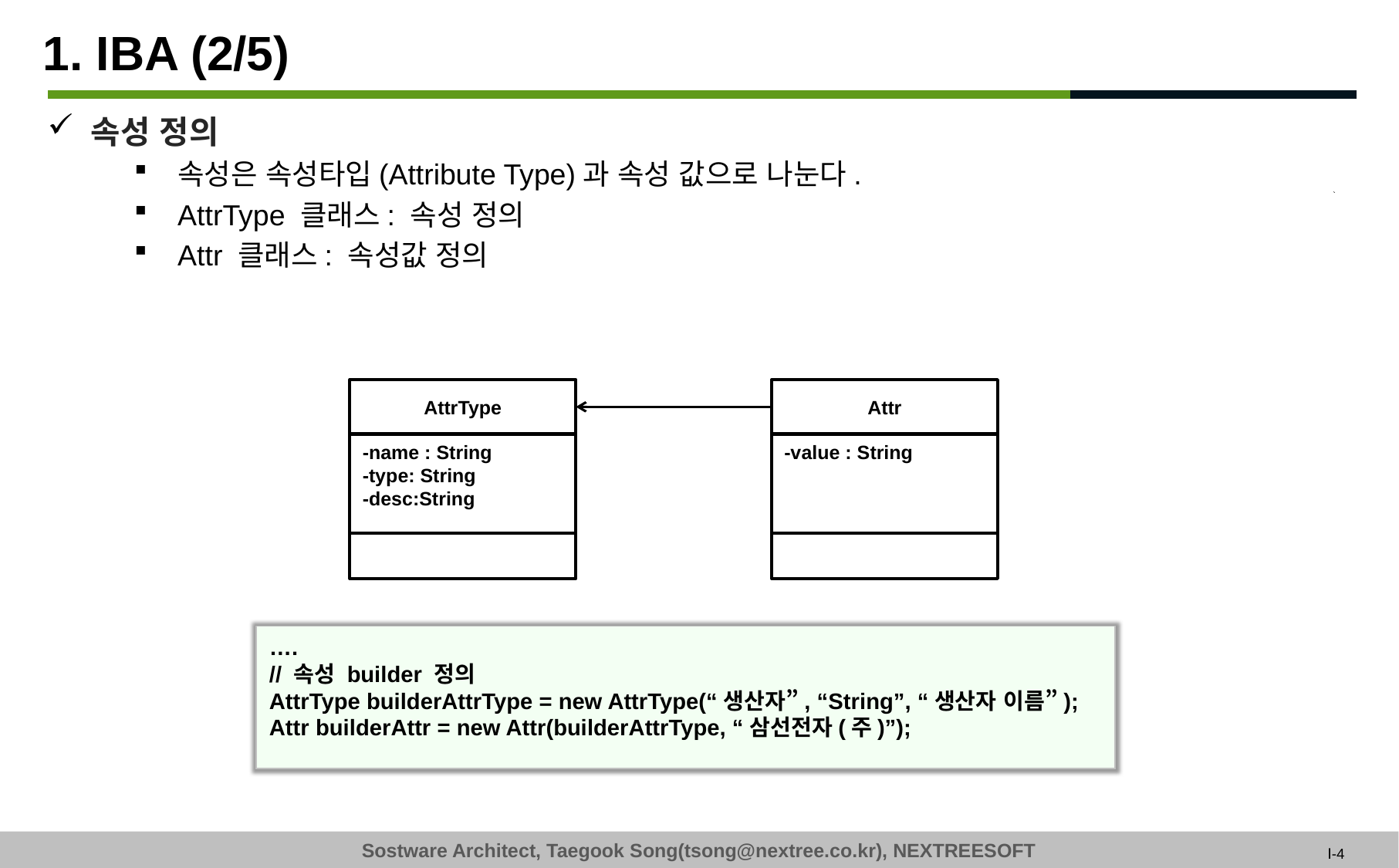

# 1. IBA (2/5)
속성 정의
속성은 속성타입(Attribute Type)과 속성 값으로 나눈다.
AttrType 클래스: 속성 정의
Attr 클래스: 속성값 정의
AttrType
Attr
-name : String
-type: String
-desc:String
-value : String

….
// 속성 builder 정의
AttrType builderAttrType = new AttrType(“생산자”, “String”, “생산자 이름”);
Attr builderAttr = new Attr(builderAttrType, “삼선전자(주)”);